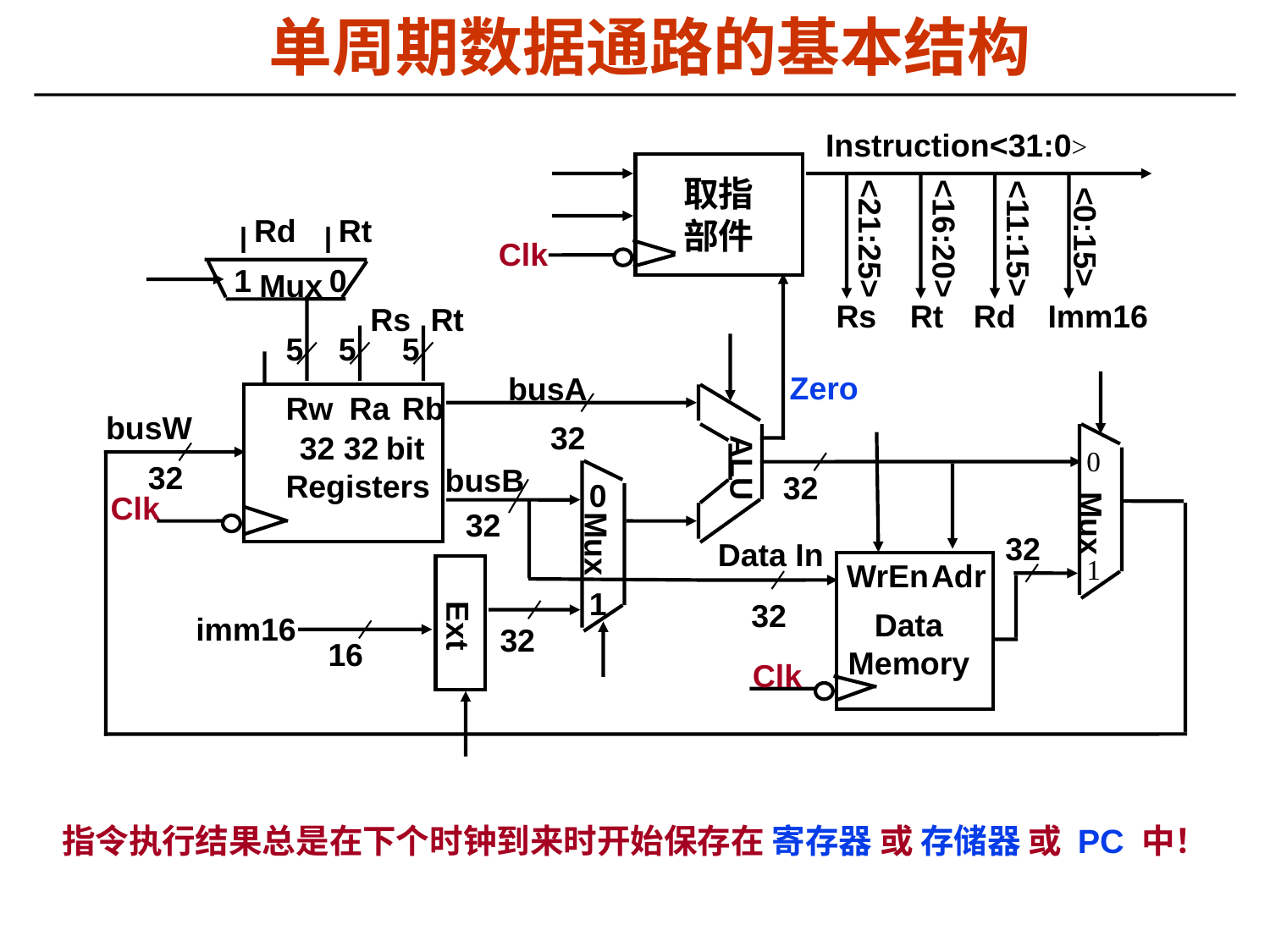

# 单周期数据通路的基本结构
Instruction<31:0>

取指
部件

Rd
Rt
<0:15>
<21:25>
<16:20>
<11:15>

Clk

1
0

Mux

Rs
Rt
Rd
Imm16
Rs
Rt

5
5
5

Zero
busA

Rw
Ra
Rb

busW

32
  32 32 bit
Registers

0
ALU

32

busB

32

0

Clk
Mux

32

Mux

32
Data In
1
WrEn
Adr

1

32
Data
Memory
Ext

imm16

32

16

Clk

指令执行结果总是在下个时钟到来时开始保存在 寄存器 或 存储器 或 PC 中！